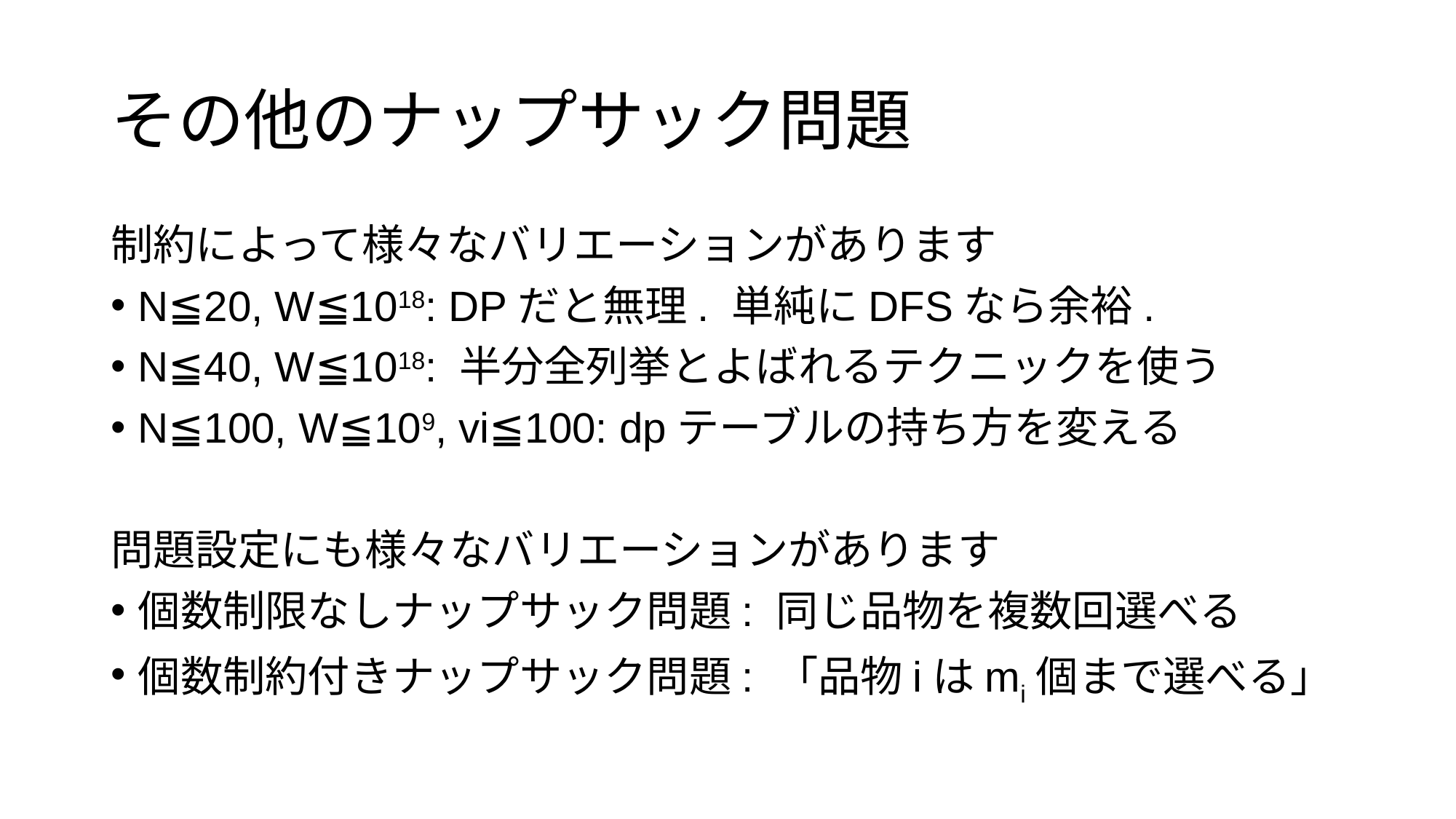

# その他のナップサック問題
制約によって様々なバリエーションがあります
N≦20, W≦1018: DPだと無理. 単純にDFSなら余裕.
N≦40, W≦1018: 半分全列挙とよばれるテクニックを使う
N≦100, W≦109, vi≦100: dpテーブルの持ち方を変える

問題設定にも様々なバリエーションがあります
個数制限なしナップサック問題: 同じ品物を複数回選べる
個数制約付きナップサック問題: 「品物iはmi個まで選べる」